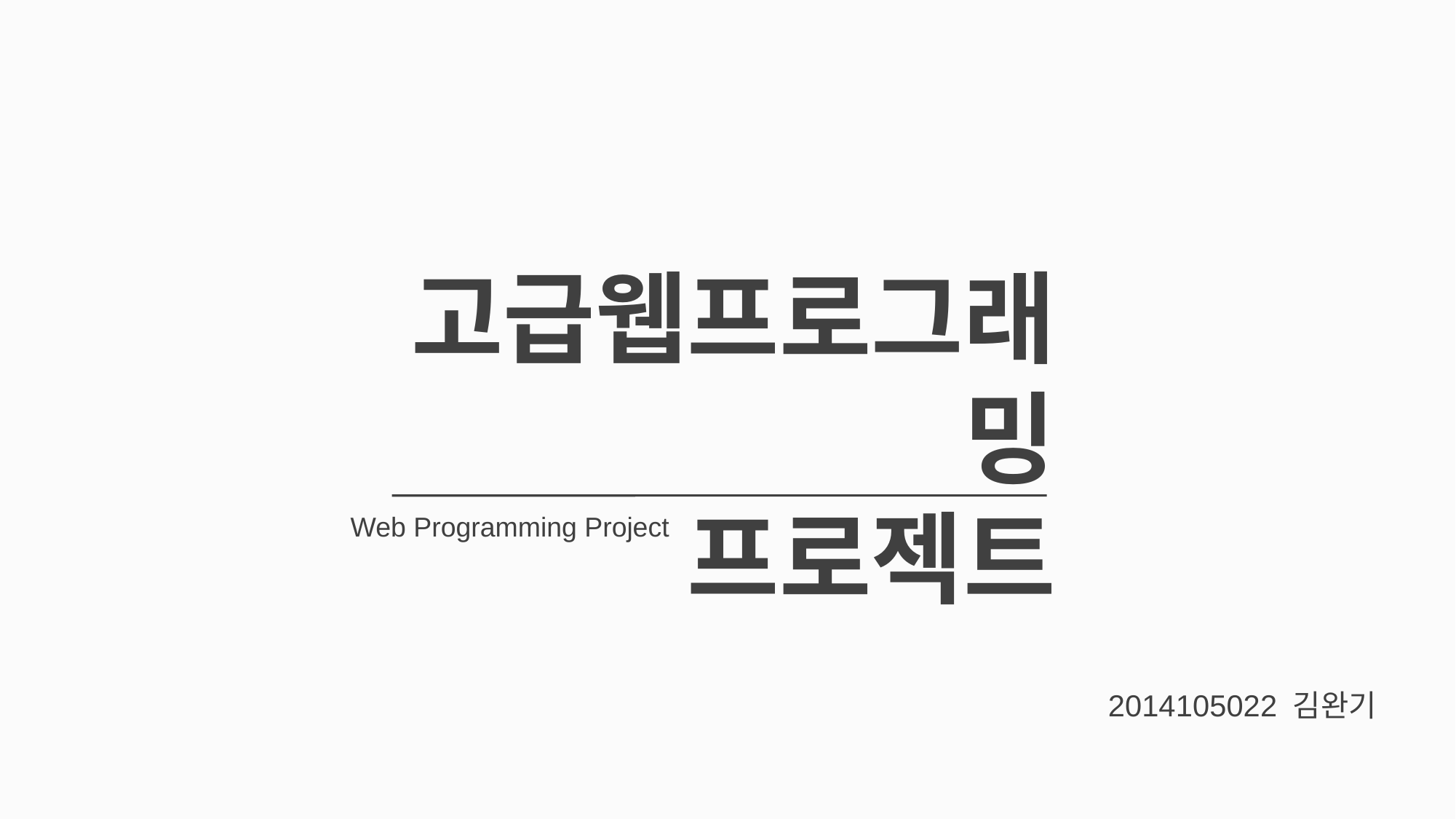

고급웹프로그래밍
프로젝트
Web Programming Project
2014105022 김완기